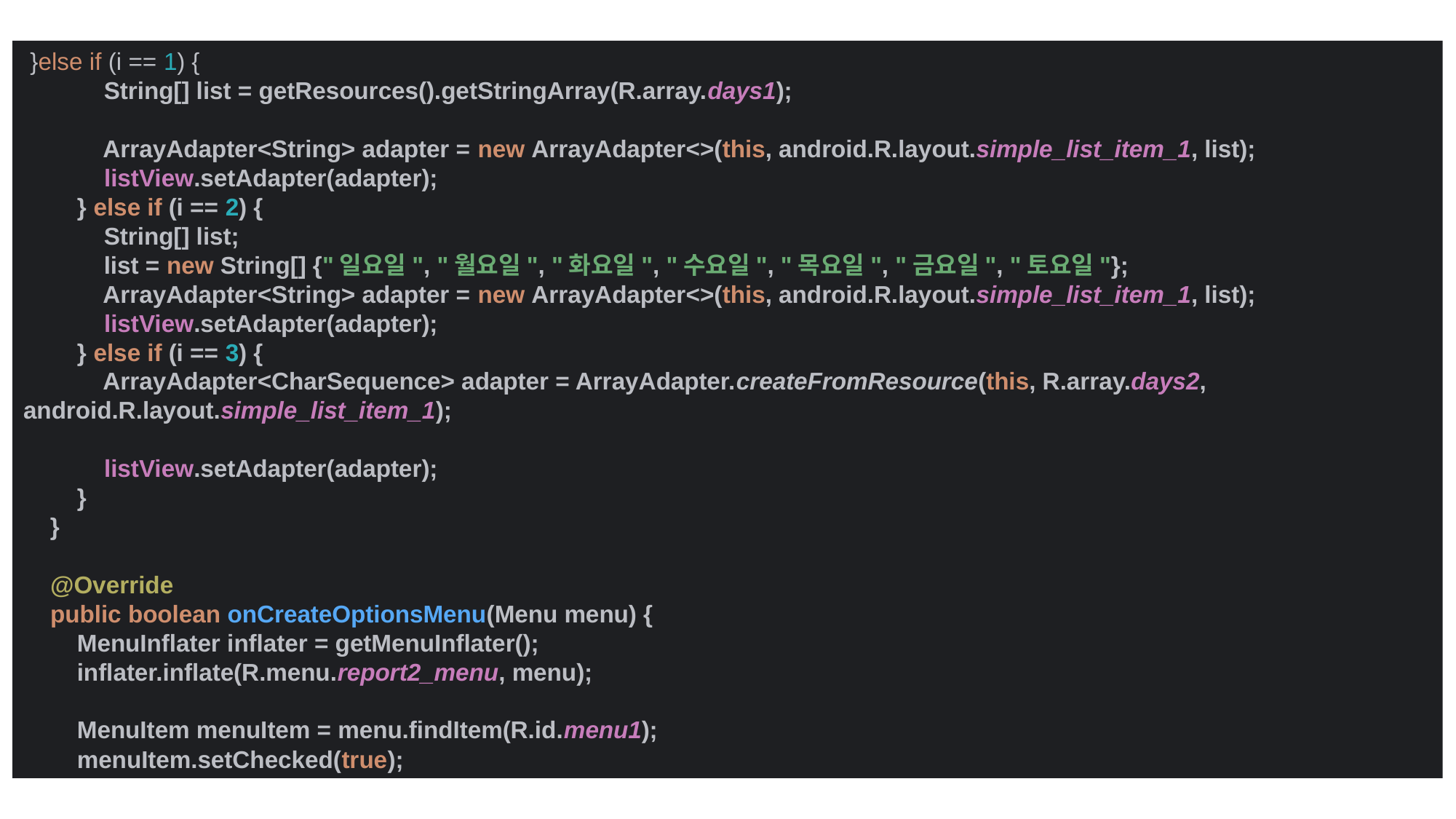

}else if (i == 1) {
            String[] list = getResources().getStringArray(R.array.days1);
            ArrayAdapter<String> adapter = new ArrayAdapter<>(this, android.R.layout.simple_list_item_1, list);
            listView.setAdapter(adapter);
        } else if (i == 2) {
            String[] list;
            list = new String[] {"일요일", "월요일", "화요일", "수요일", "목요일", "금요일", "토요일"};
            ArrayAdapter<String> adapter = new ArrayAdapter<>(this, android.R.layout.simple_list_item_1, list);
            listView.setAdapter(adapter);
        } else if (i == 3) {
            ArrayAdapter<CharSequence> adapter = ArrayAdapter.createFromResource(this, R.array.days2, android.R.layout.simple_list_item_1);
            listView.setAdapter(adapter);
        }
    }
    @Override
    public boolean onCreateOptionsMenu(Menu menu) {
        MenuInflater inflater = getMenuInflater();
        inflater.inflate(R.menu.report2_menu, menu);
        MenuItem menuItem = menu.findItem(R.id.menu1);
        menuItem.setChecked(true);